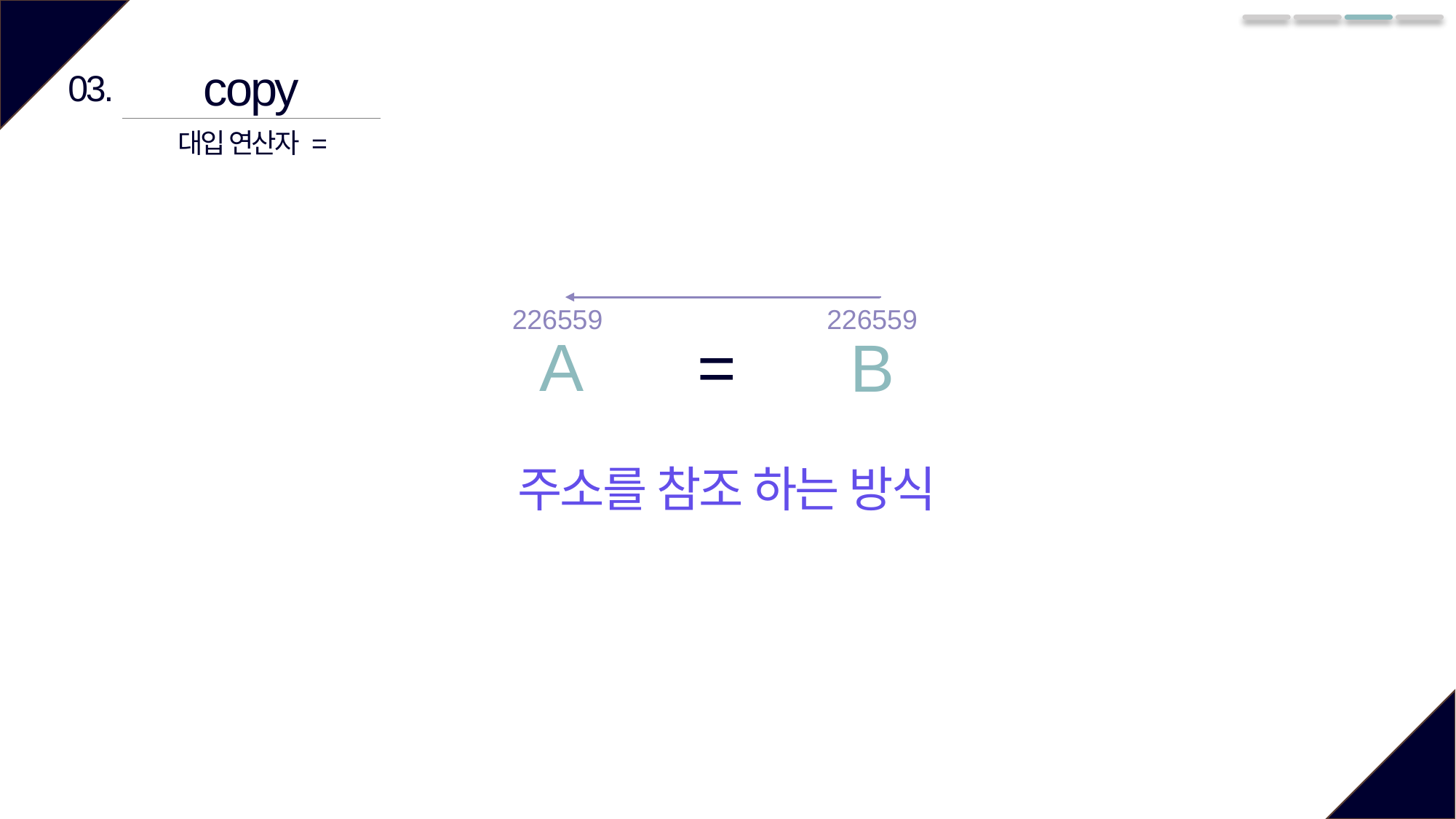

copy
03.
대입 연산자 =
226559
226559
A
=
B
주소를 참조 하는 방식